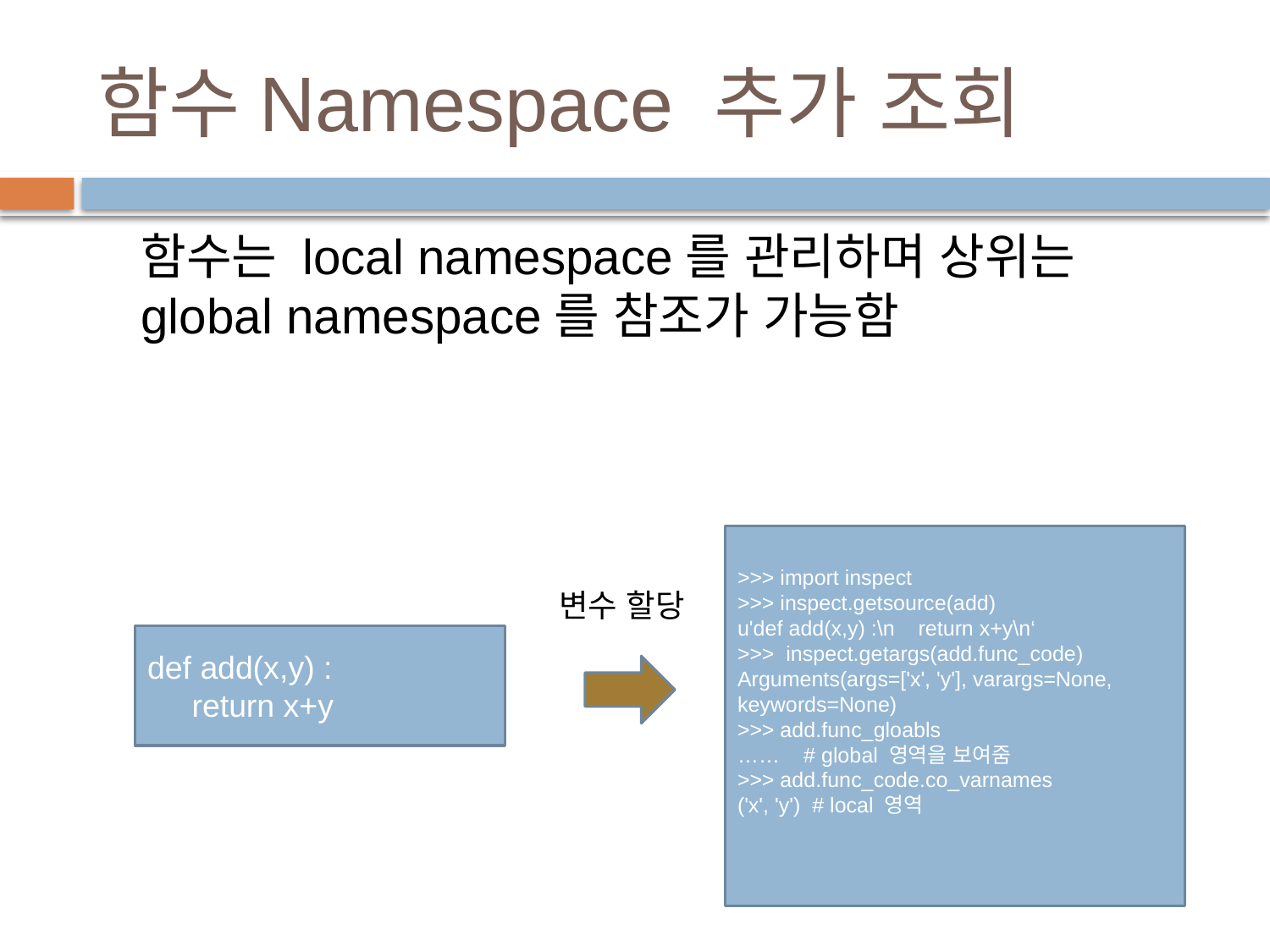

# 함수Namespace 추가 조회
함수는 local namespace를 관리하며 상위는 global namespace를 참조가 가능함
>>> import inspect
>>> inspect.getsource(add)
u'def add(x,y) :\n    return x+y\n‘
>>>  inspect.getargs(add.func_code)
Arguments(args=['x', 'y'], varargs=None, keywords=None)
>>> add.func_gloabls
……    # global 영역을 보여줌
>>> add.func_code.co_varnames
('x', 'y')  # local 영역

변수 할당
def add(x,y) :
     return x+y